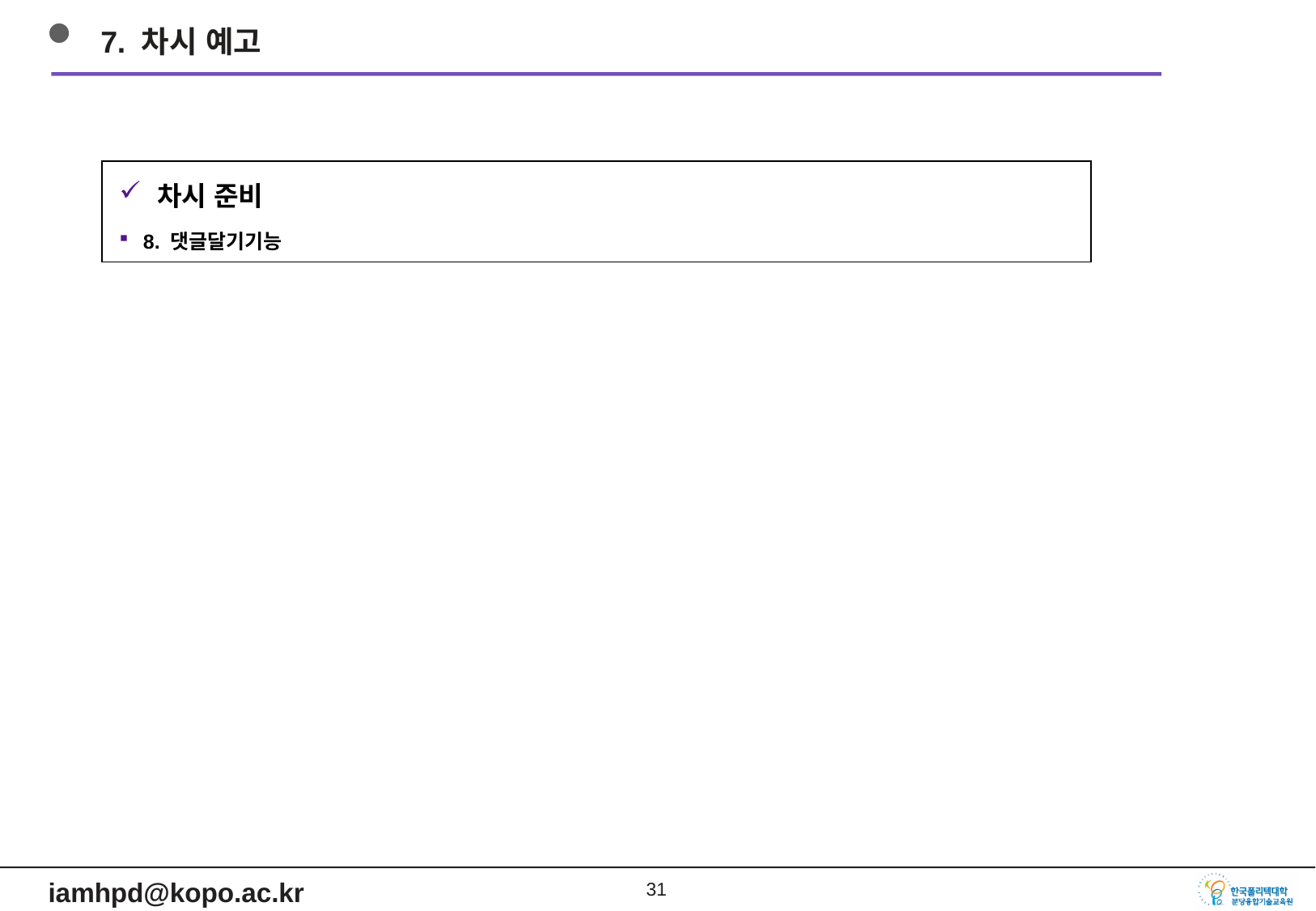

7. 차시 예고
차시 준비
8. 댓글달기기능
31